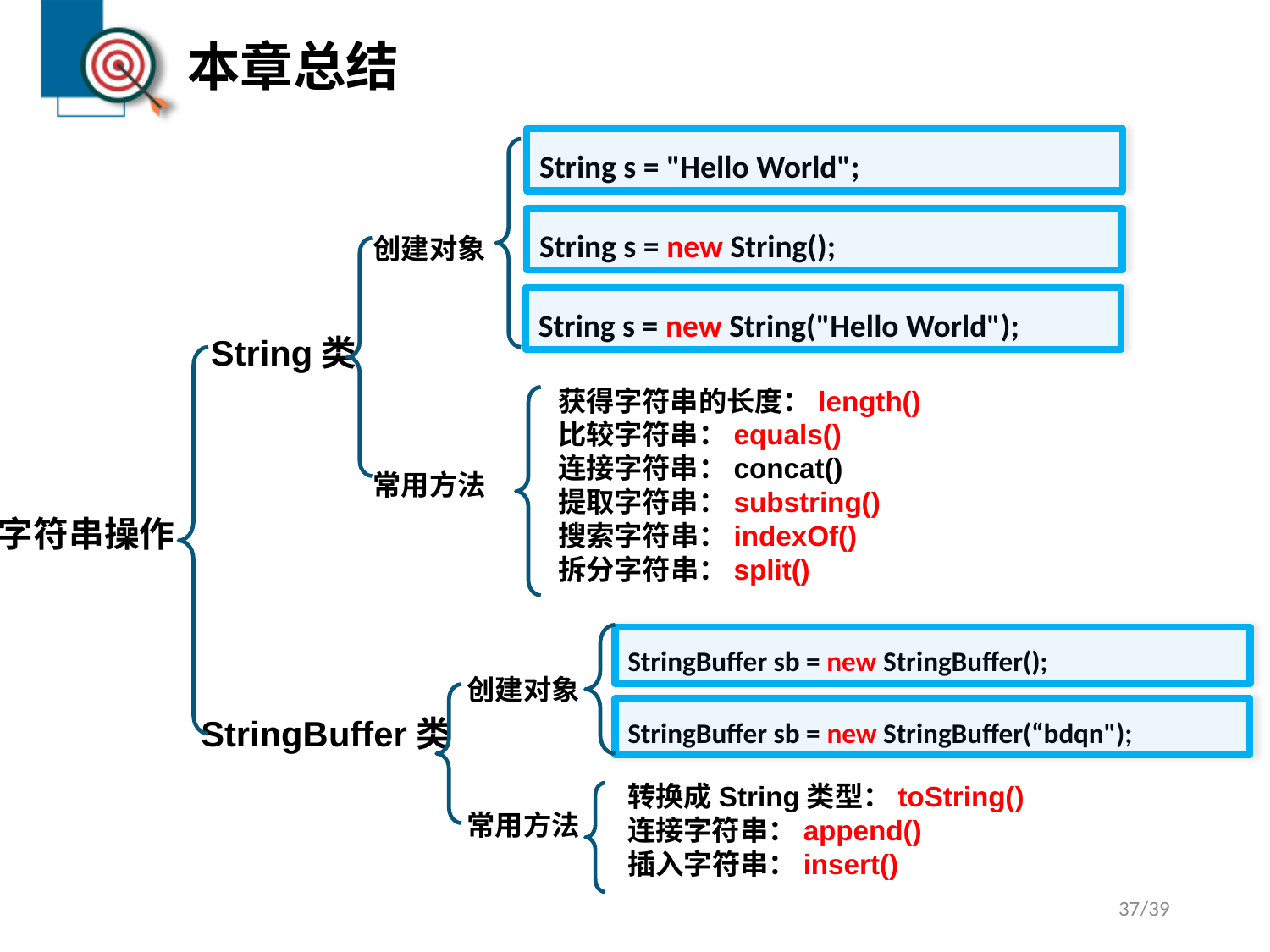

# 本章总结
String s = "Hello World";

String s = new String();
创建对象

常用方法

String s = new String("Hello World");
 String类

StringBuffer类

获得字符串的长度：length()
比较字符串：equals()
连接字符串：concat()
提取字符串：substring()
搜索字符串：indexOf()
拆分字符串：split()

字符串操作

StringBuffer sb = new StringBuffer();
创建对象

常用方法

StringBuffer sb = new StringBuffer(“bdqn");
转换成String类型：toString()
连接字符串：append()
插入字符串：insert()

37/39